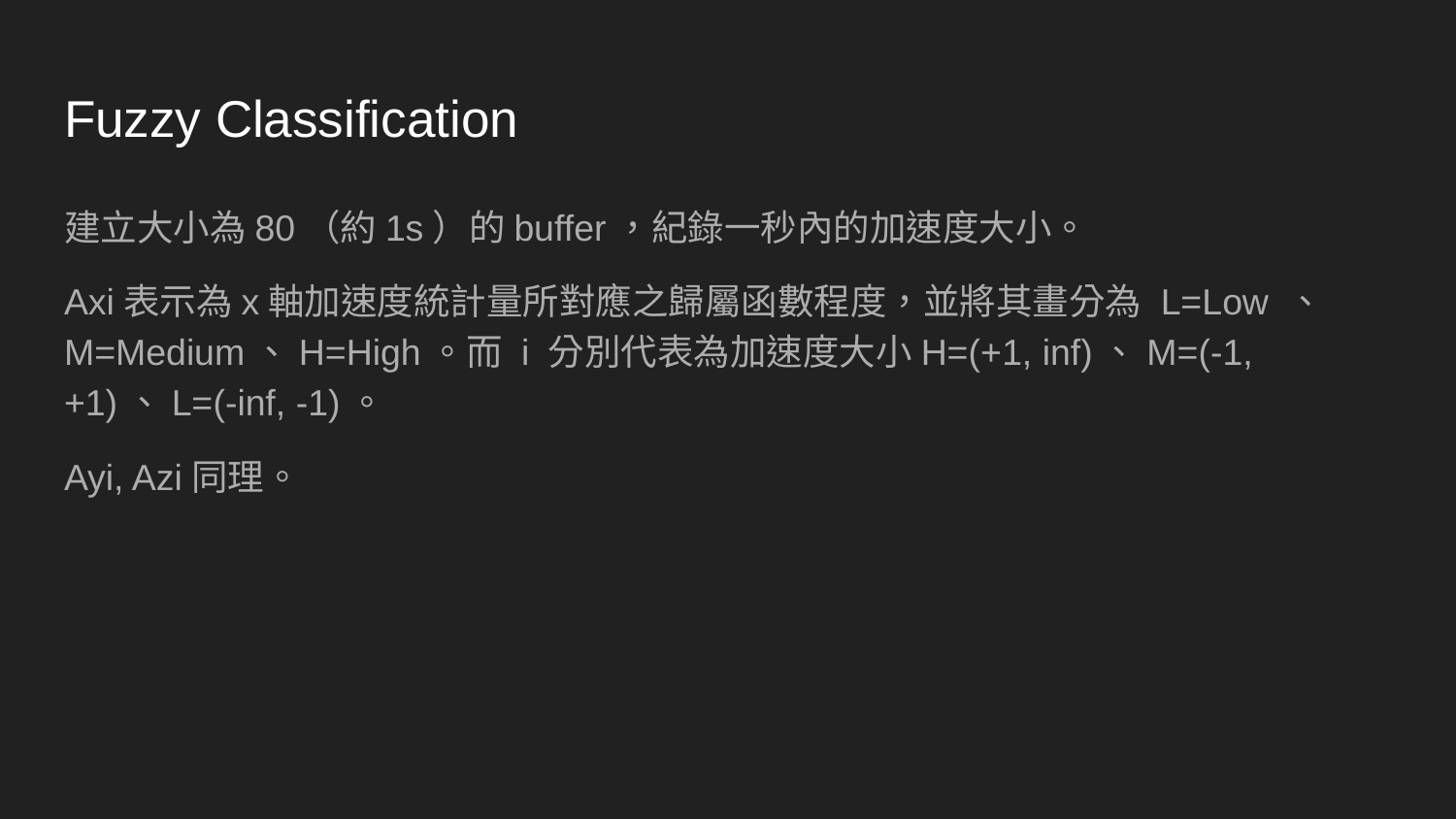

# Fuzzy Classification
建立大小為80（約1s）的buffer，紀錄一秒內的加速度大小。
Axi表示為x軸加速度統計量所對應之歸屬函數程度，並將其畫分為 L=Low 、 M=Medium、H=High。而 i 分別代表為加速度大小H=(+1, inf)、M=(-1, +1)、L=(-inf, -1)。
Ayi, Azi同理。